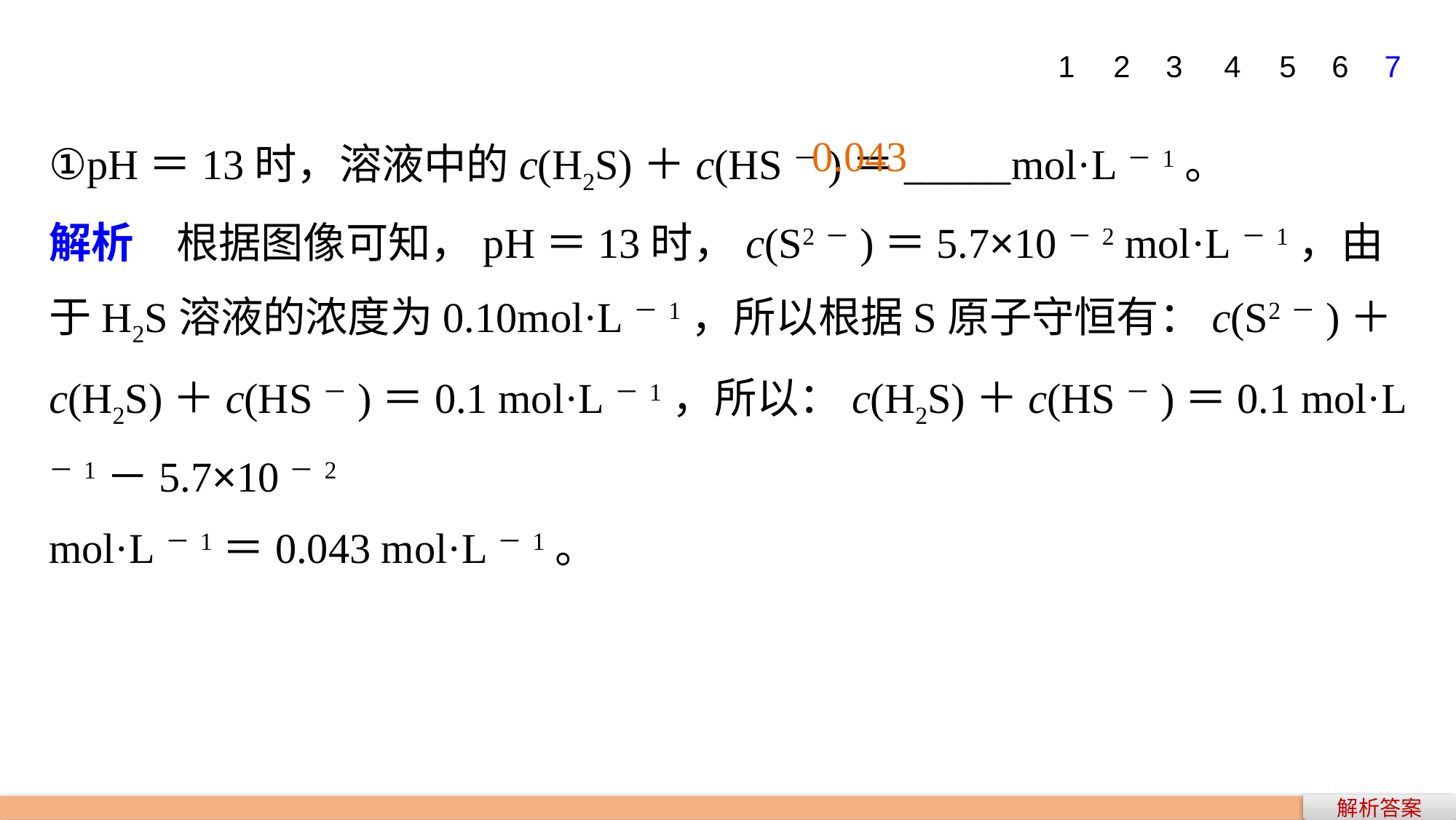

1
2
3
4
5
6
7
①pH＝13时，溶液中的c(H2S)＋c(HS－)＝_____mol·L－1。
解析　根据图像可知，pH＝13时，c(S2－)＝5.7×10－2 mol·L－1，由于H2S溶液的浓度为0.10mol·L－1，所以根据S原子守恒有：c(S2－)＋c(H2S)＋c(HS－)＝0.1 mol·L－1，所以：c(H2S)＋c(HS－)＝0.1 mol·L－1－5.7×10－2
mol·L－1＝0.043 mol·L－1。
0.043
解析答案